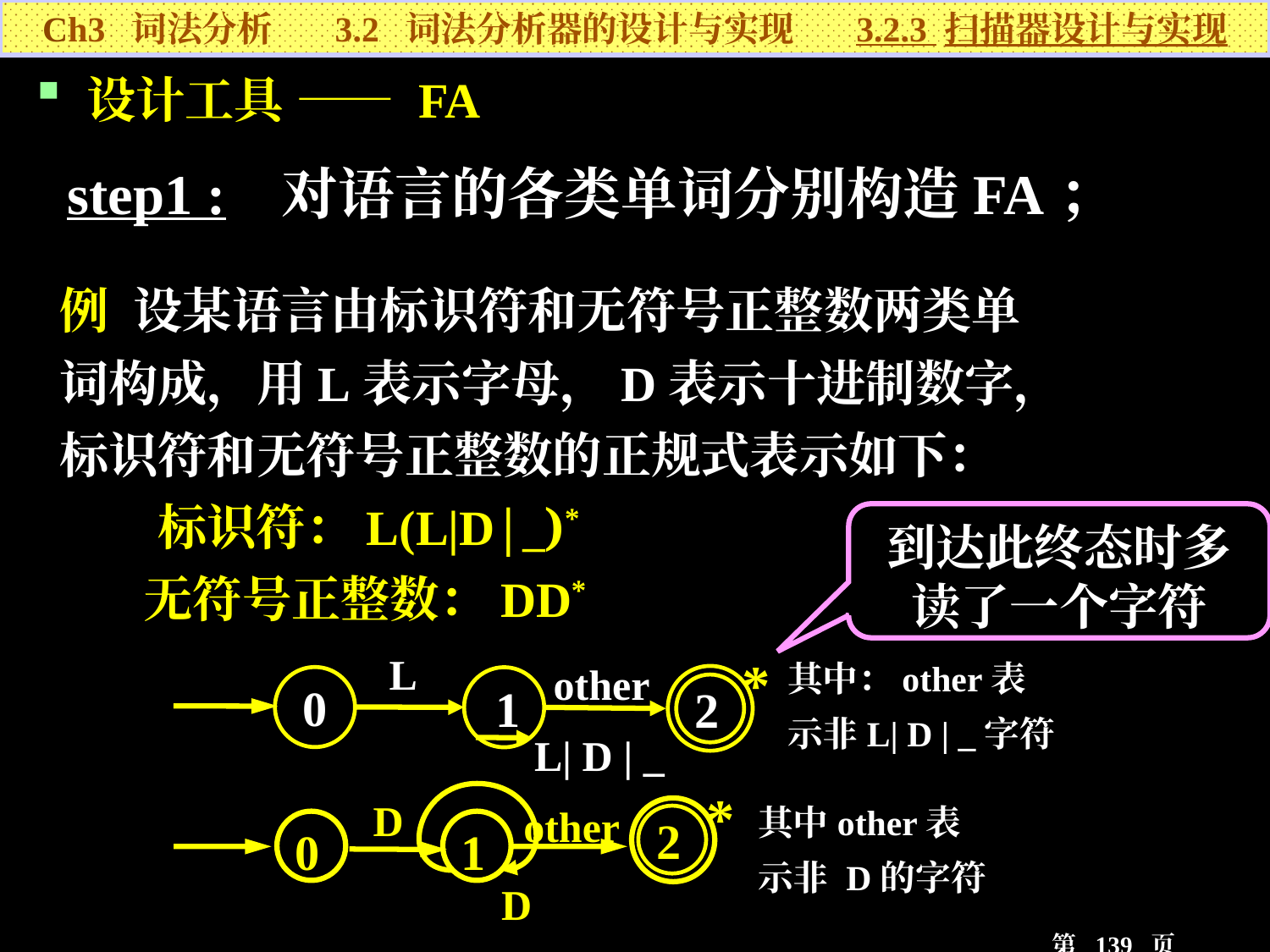

Ch3  词法分析      3.2  词法分析器的设计与实现      3.2.3 扫描器设计与实现
 设计工具 —— FA
step1 :   对语言的各类单词分别构造FA；
例  设某语言由标识符和无符号正整数两类单
词构成，用L表示字母，D表示十进制数字，
标识符和无符号正整数的正规式表示如下：
       标识符：L(L|D|_)*
          无符号正整数：DD*
到达此终态时多读了一个字符
 L
*
 other

 0
1
其中：other表

示非L| D | _字符
2

 L| D | _
*
 D
 other

其中other表

示非 D的字符
2
0
1

 D